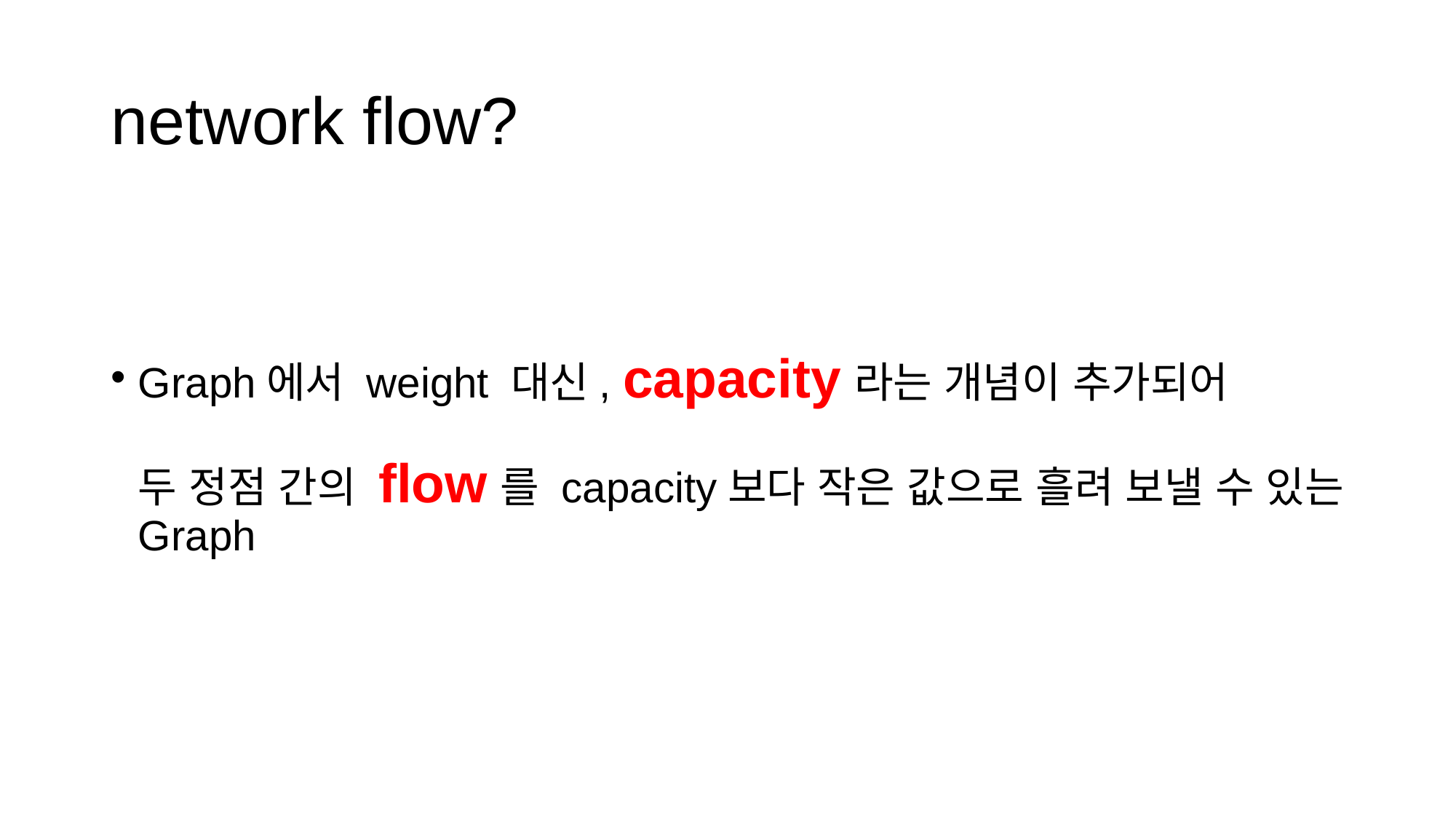

# network flow?

Graph에서 weight 대신, capacity라는 개념이 추가되어
두 정점 간의 flow를 capacity보다 작은 값으로 흘려 보낼 수 있는 Graph